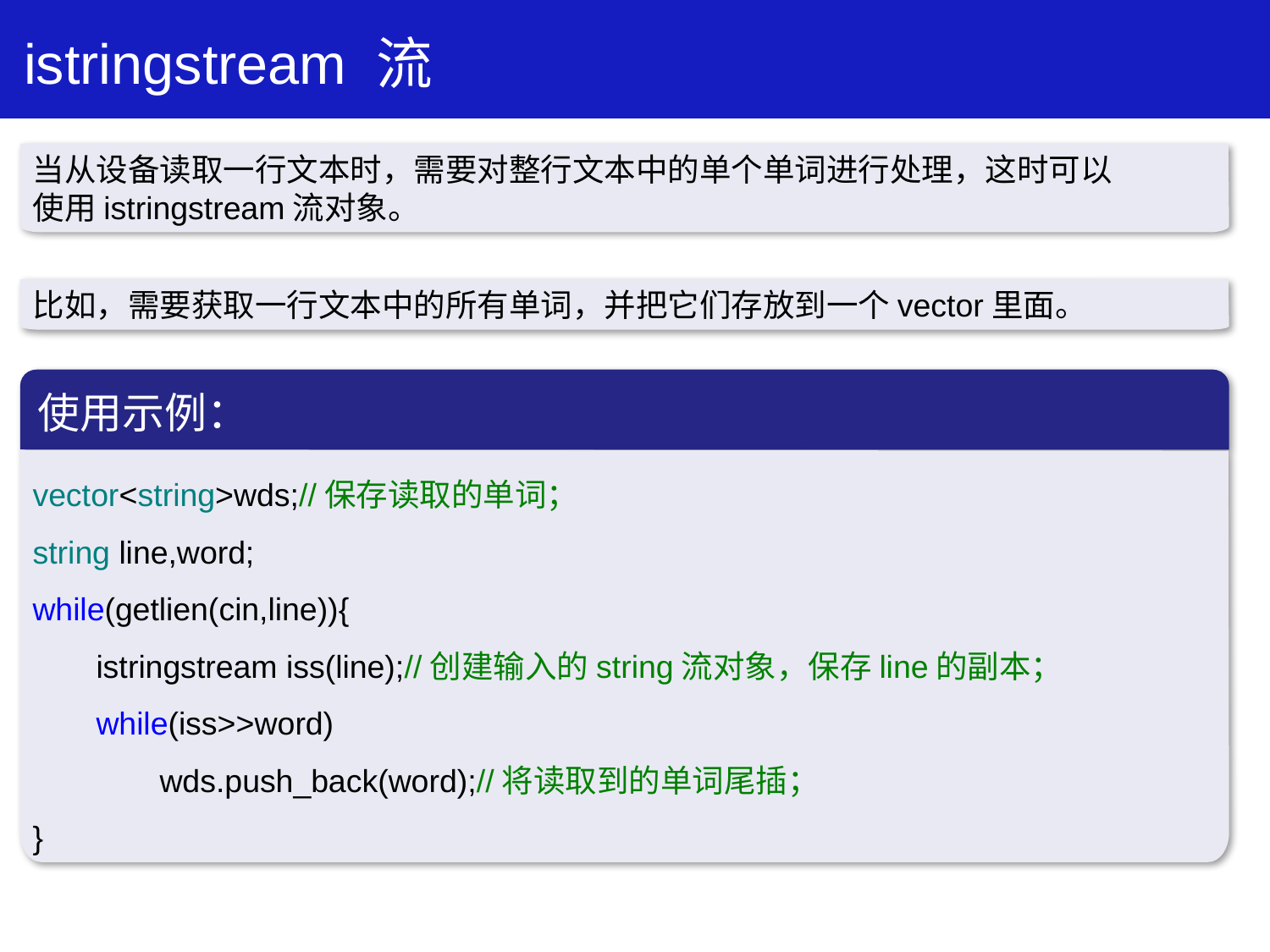

istringstream 流
当从设备读取一行文本时，需要对整行文本中的单个单词进行处理，这时可以
使用istringstream流对象。
比如，需要获取一行文本中的所有单词，并把它们存放到一个vector里面。
使用示例：
vector<string>wds;//保存读取的单词；
string line,word;
while(getlien(cin,line)){
istringstream iss(line);//创建输入的string流对象，保存line的副本；
while(iss>>word)
wds.push_back(word);//将读取到的单词尾插；
}
23